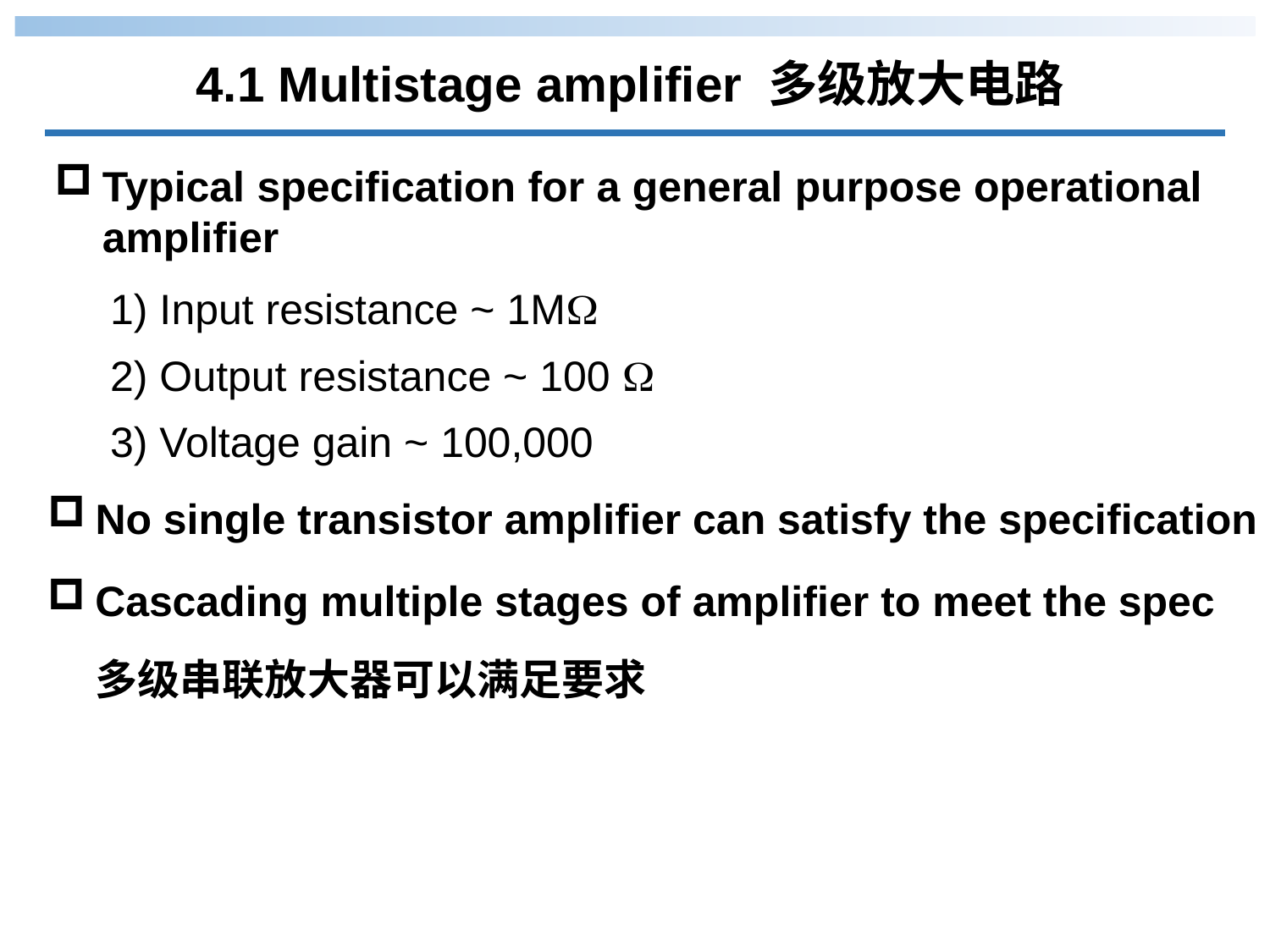

4.1 Multistage amplifier 多级放大电路

Typical specification for a general purpose operational amplifier
1) Input resistance ~ 1MΩ
2) Output resistance ~ 100 Ω
3) Voltage gain ~ 100,000
No single transistor amplifier can satisfy the specification
Cascading multiple stages of amplifier to meet the spec
多级串联放大器可以满足要求